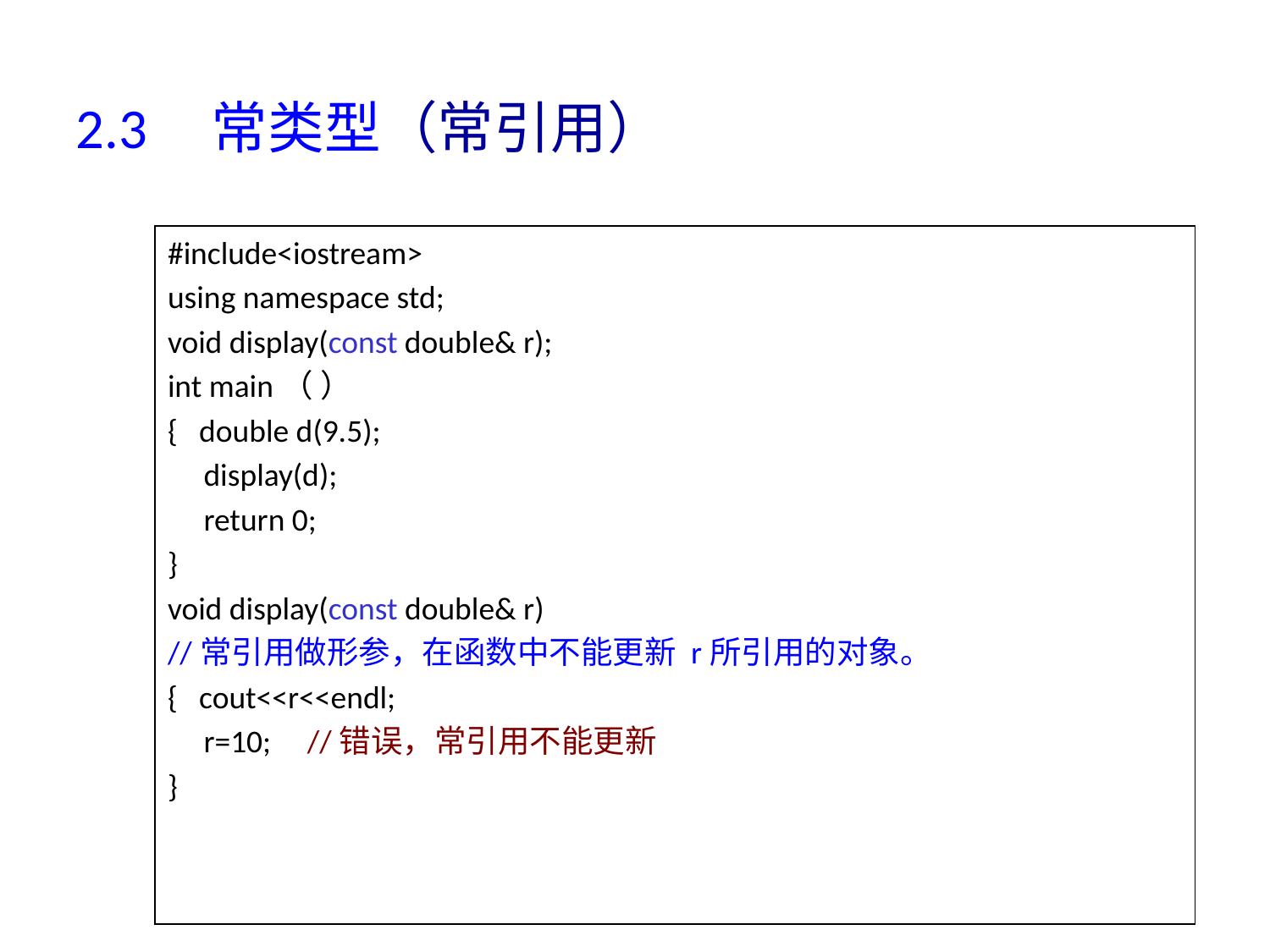

2.3    常类型（常引用）
#include<iostream>
using namespace std;
void display(const double& r);
int main（ ）
{   double d(9.5);
     display(d);
     return 0;
}
void display(const double& r)
//常引用做形参，在函数中不能更新 r所引用的对象。
{   cout<<r<<endl;
     r=10;     //错误，常引用不能更新
}